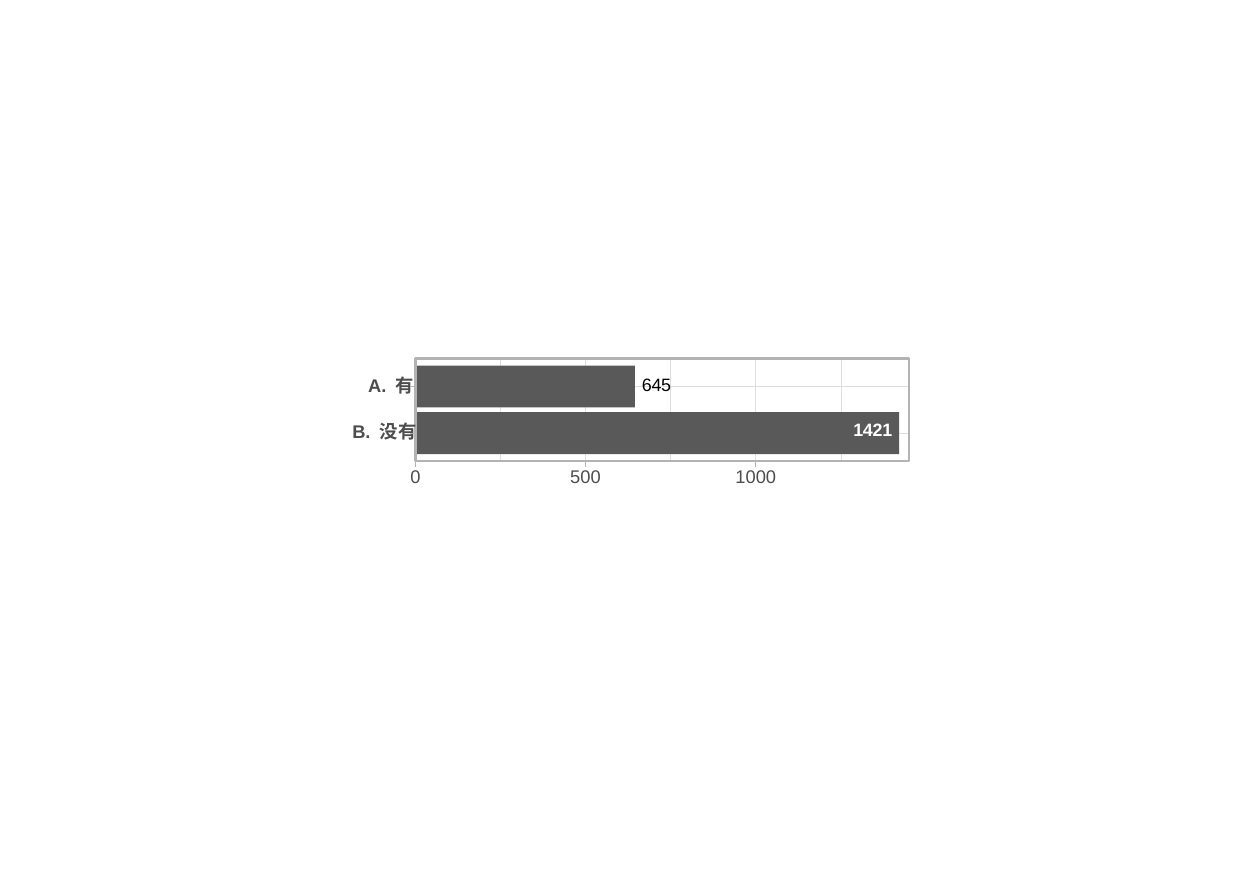

645
A. 有

1421
B. 没有

0
500
1000